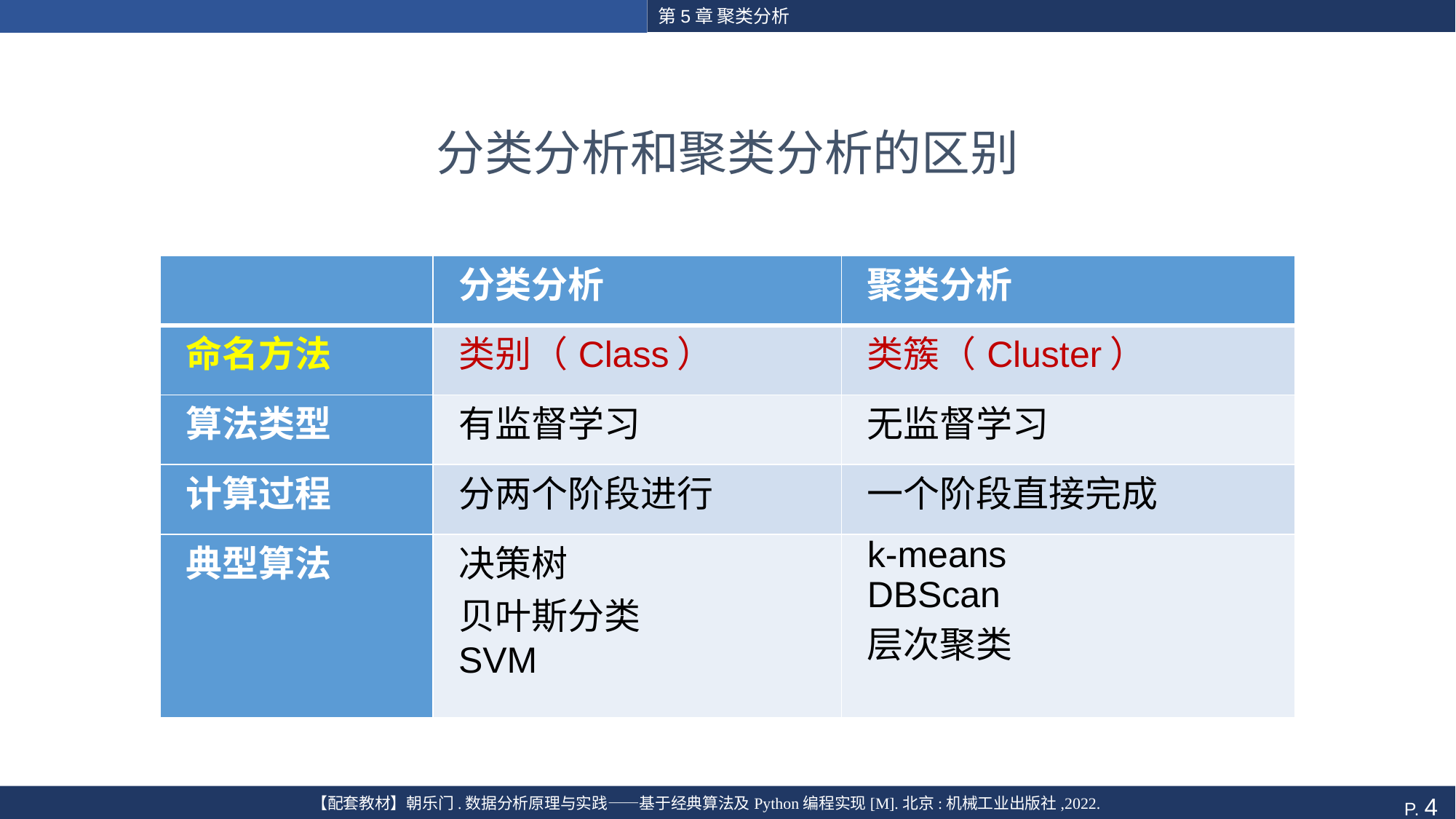

# 分类分析和聚类分析的区别
|  | 分类分析 | 聚类分析 |
| --- | --- | --- |
| 命名方法 | 类别（Class） | 类簇（Cluster） |
| 算法类型 | 有监督学习 | 无监督学习 |
| 计算过程 | 分两个阶段进行 | 一个阶段直接完成 |
| 典型算法 | 决策树 贝叶斯分类 SVM | k-means DBScan 层次聚类 |